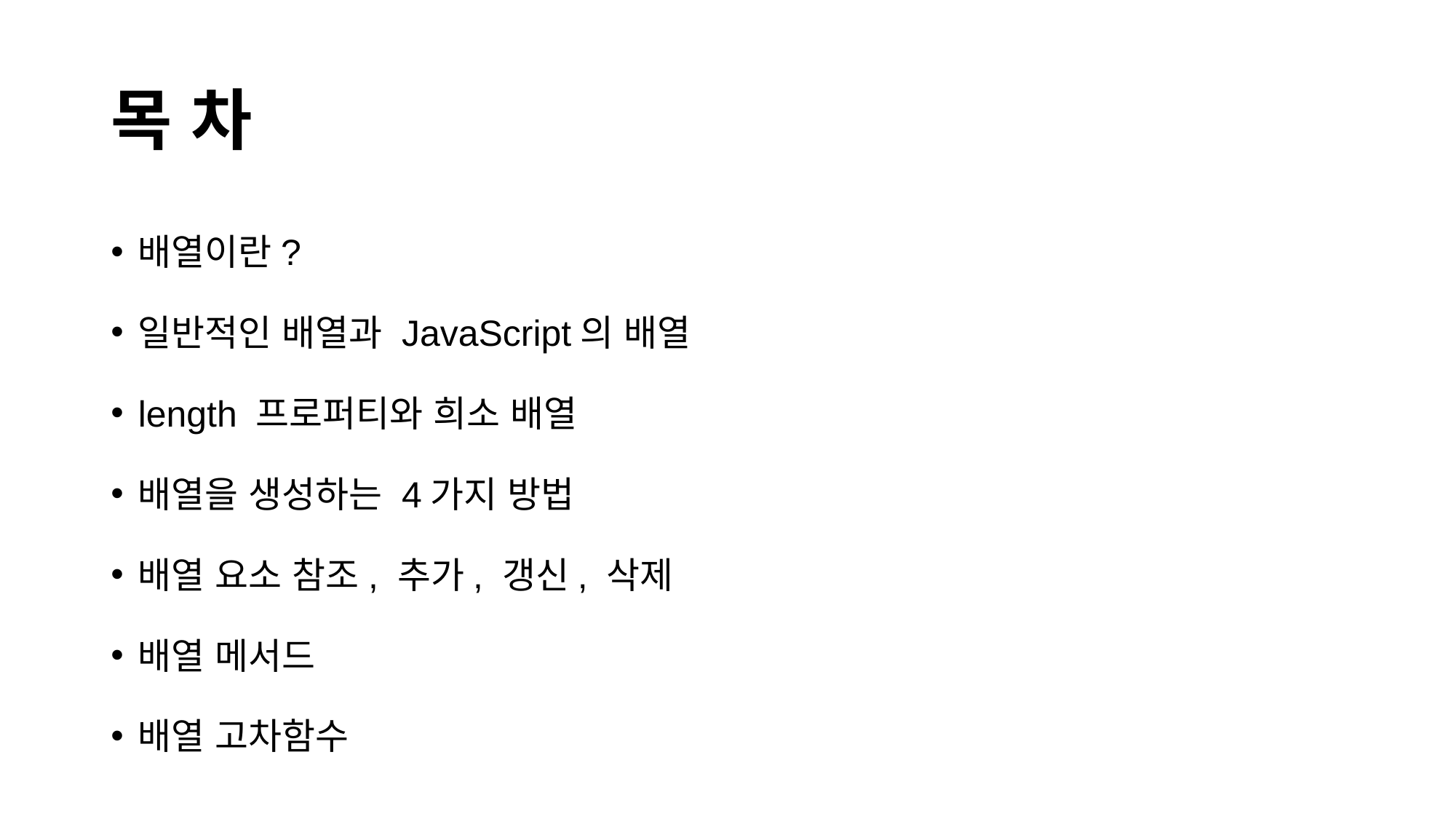

# 목 차
배열이란?
일반적인 배열과 JavaScript의 배열
length 프로퍼티와 희소 배열
배열을 생성하는 4가지 방법
배열 요소 참조, 추가, 갱신, 삭제
배열 메서드
배열 고차함수